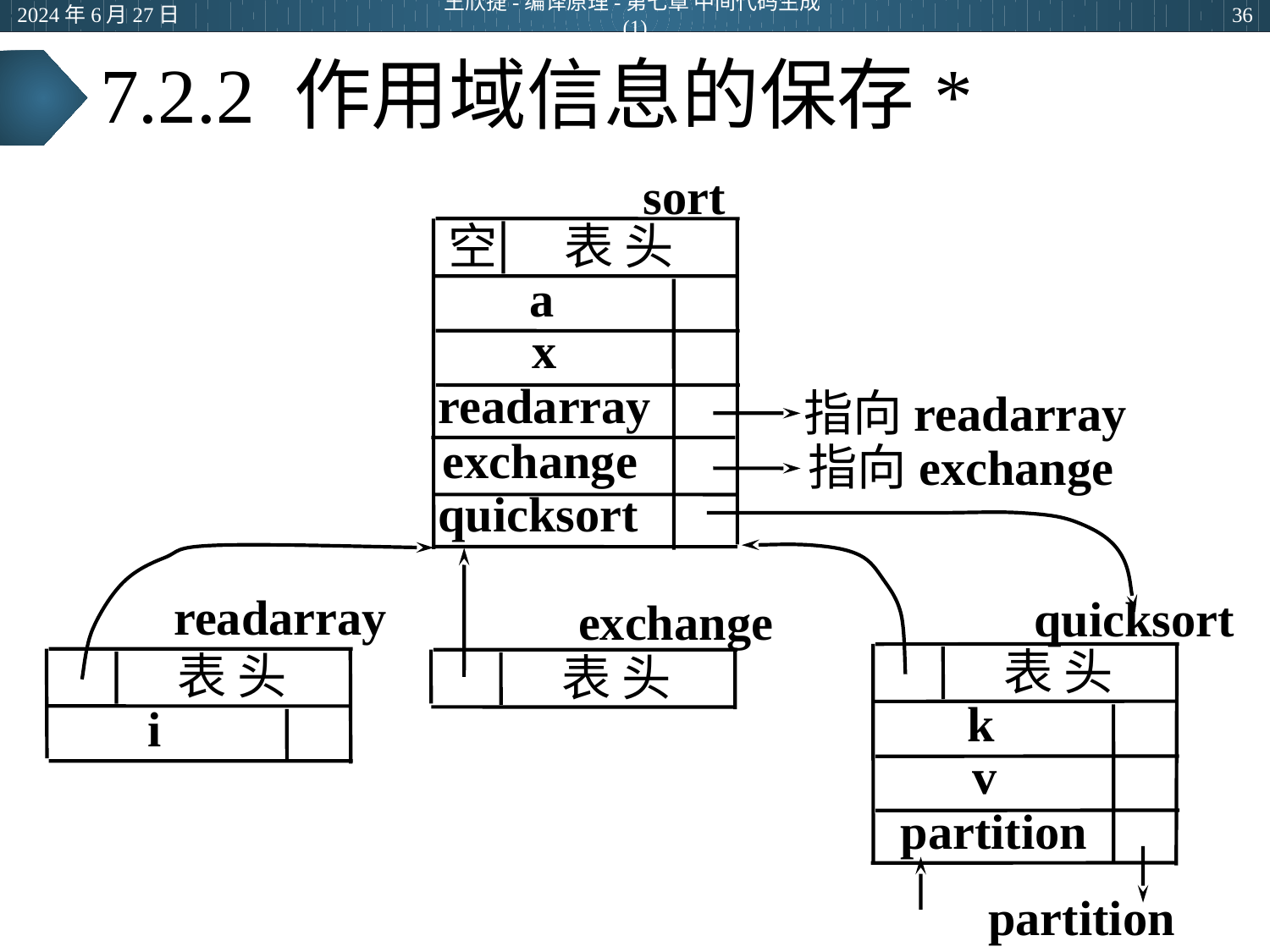

2024年6月27日
王欣捷-编译原理-第七章 中间代码生成(1)
36
# 7.2.2 作用域信息的保存*
sort
空
表 头

a

x

readarray
指向readarray

exchange
指向exchange

quicksort

readarray
quicksort
exchange
表 头
表 头
表 头

k
i

v

partition

partition